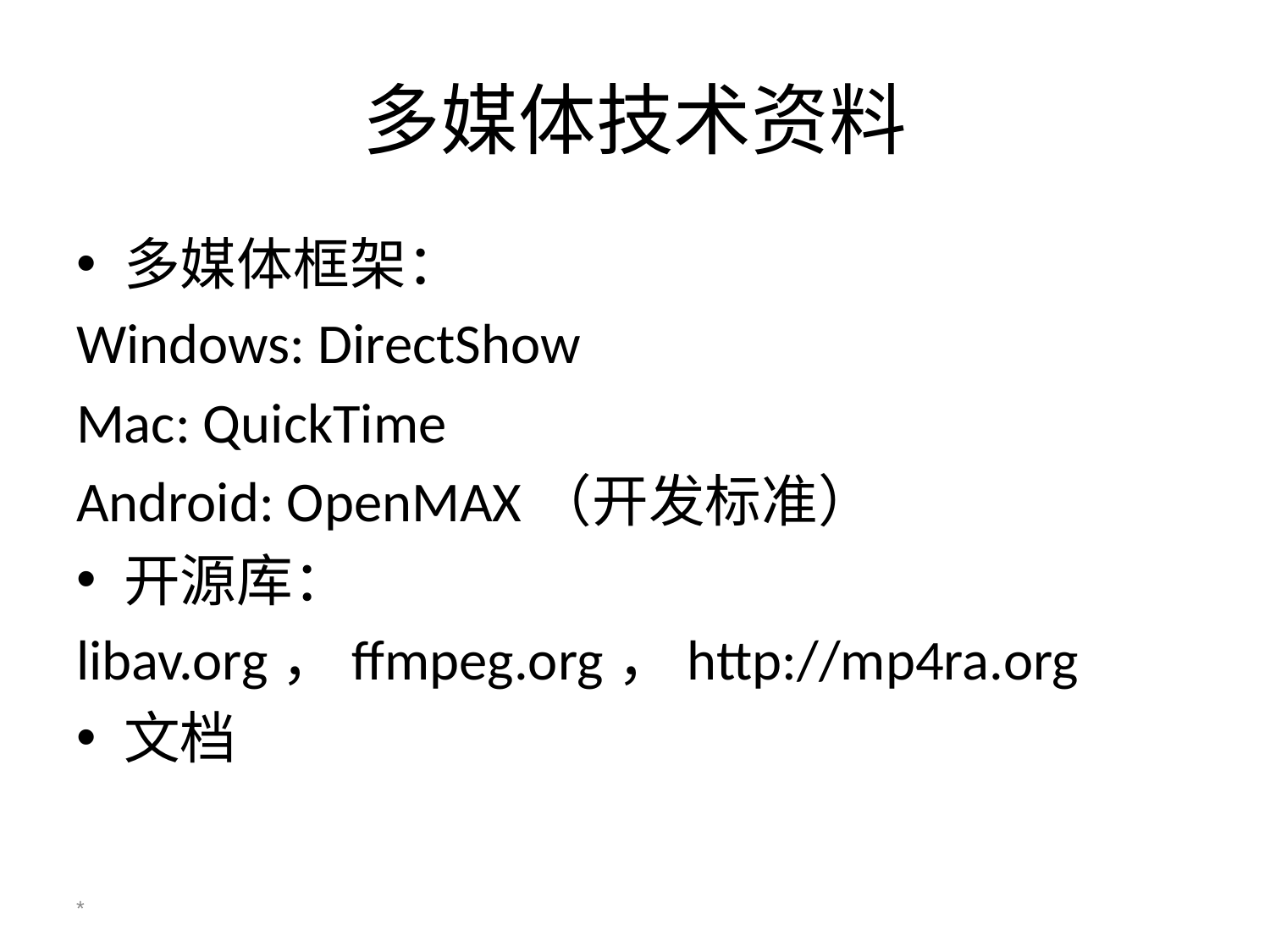

多媒体技术资料
多媒体框架：
Windows: DirectShow
Mac: QuickTime
Android: OpenMAX（开发标准）
开源库：
libav.org，ffmpeg.org，http://mp4ra.org
文档
*